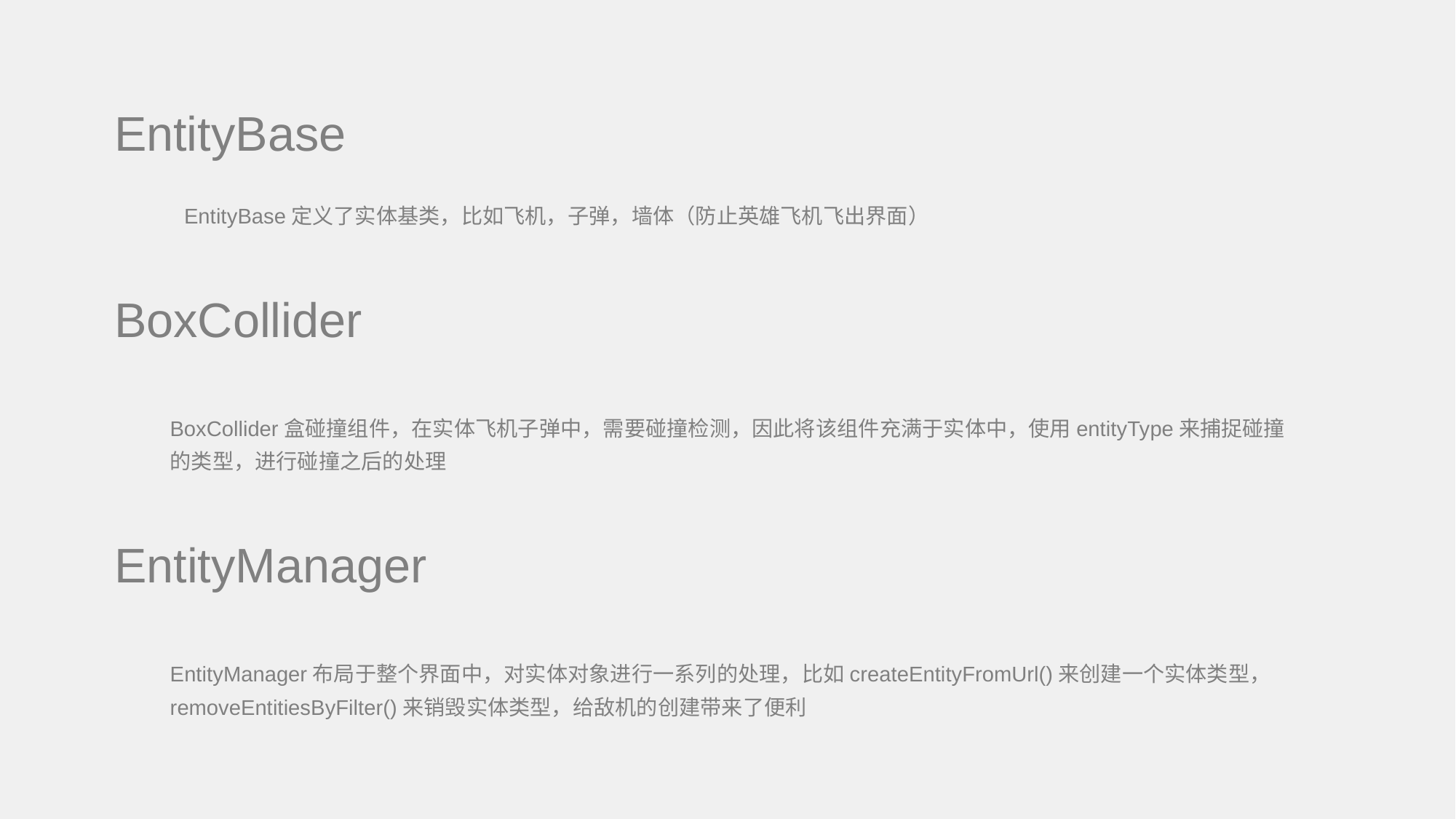

EntityBase
EntityBase定义了实体基类，比如飞机，子弹，墙体（防止英雄飞机飞出界面）
BoxCollider
BoxCollider盒碰撞组件，在实体飞机子弹中，需要碰撞检测，因此将该组件充满于实体中，使用entityType来捕捉碰撞
的类型，进行碰撞之后的处理
EntityManager
EntityManager布局于整个界面中，对实体对象进行一系列的处理，比如createEntityFromUrl()来创建一个实体类型，
removeEntitiesByFilter()来销毁实体类型，给敌机的创建带来了便利